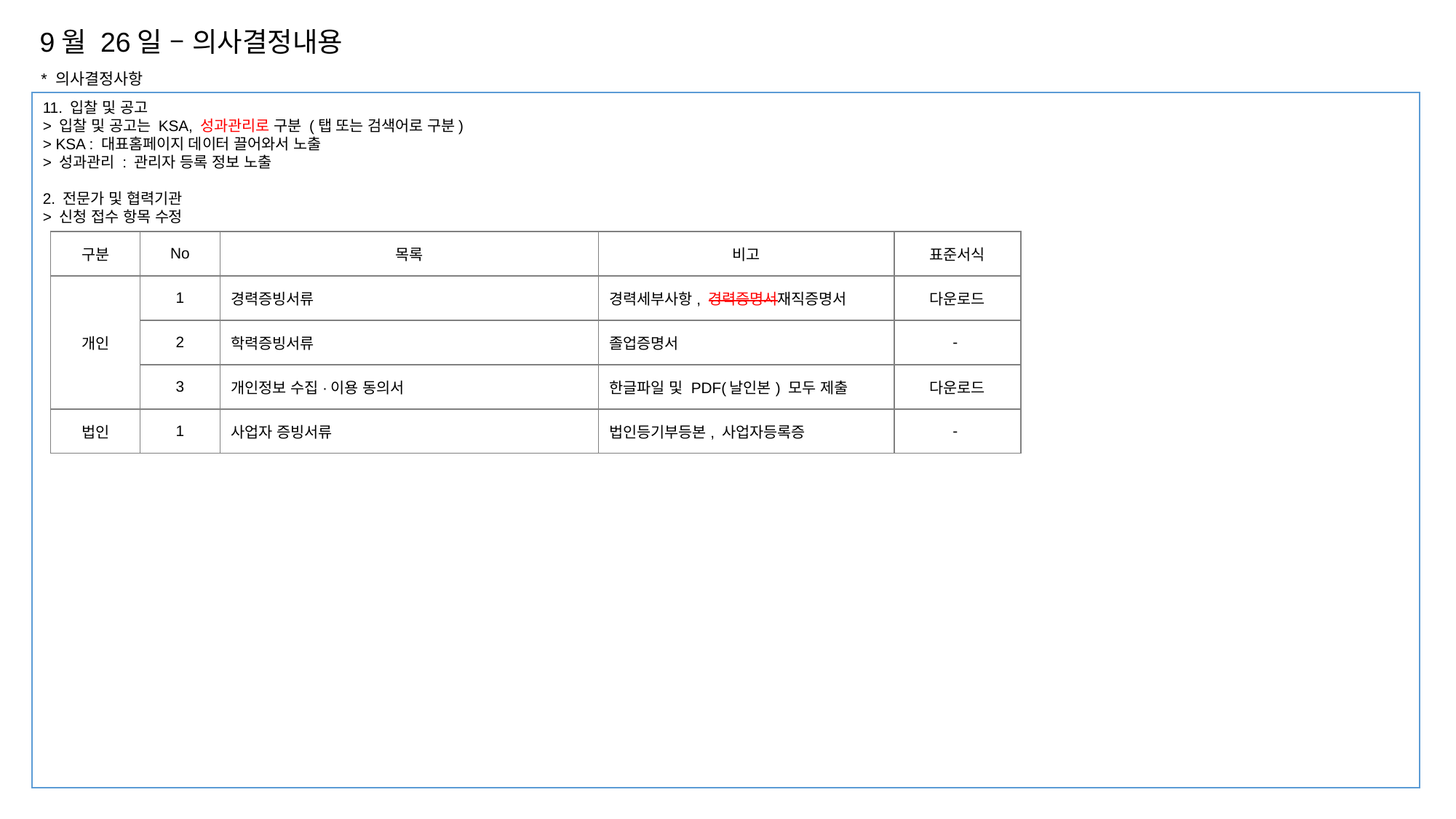

9월 26일 – 의사결정내용
* 의사결정사항
11. 입찰 및 공고
> 입찰 및 공고는 KSA, 성과관리로 구분 (탭 또는 검색어로 구분)
> KSA : 대표홈페이지 데이터 끌어와서 노출
> 성과관리 : 관리자 등록 정보 노출

2. 전문가 및 협력기관
> 신청 접수 항목 수정

| 구분 | No | 목록 | 비고 | 표준서식 |
| --- | --- | --- | --- | --- |
| 개인 | 1 | 경력증빙서류 | 경력세부사항, 경력증명서재직증명서 | 다운로드 |
|  | 2 | 학력증빙서류 | 졸업증명서 | - |
|  | 3 | 개인정보 수집·이용 동의서 | 한글파일 및 PDF(날인본) 모두 제출 | 다운로드 |
| 법인 | 1 | 사업자 증빙서류 | 법인등기부등본, 사업자등록증 | - |